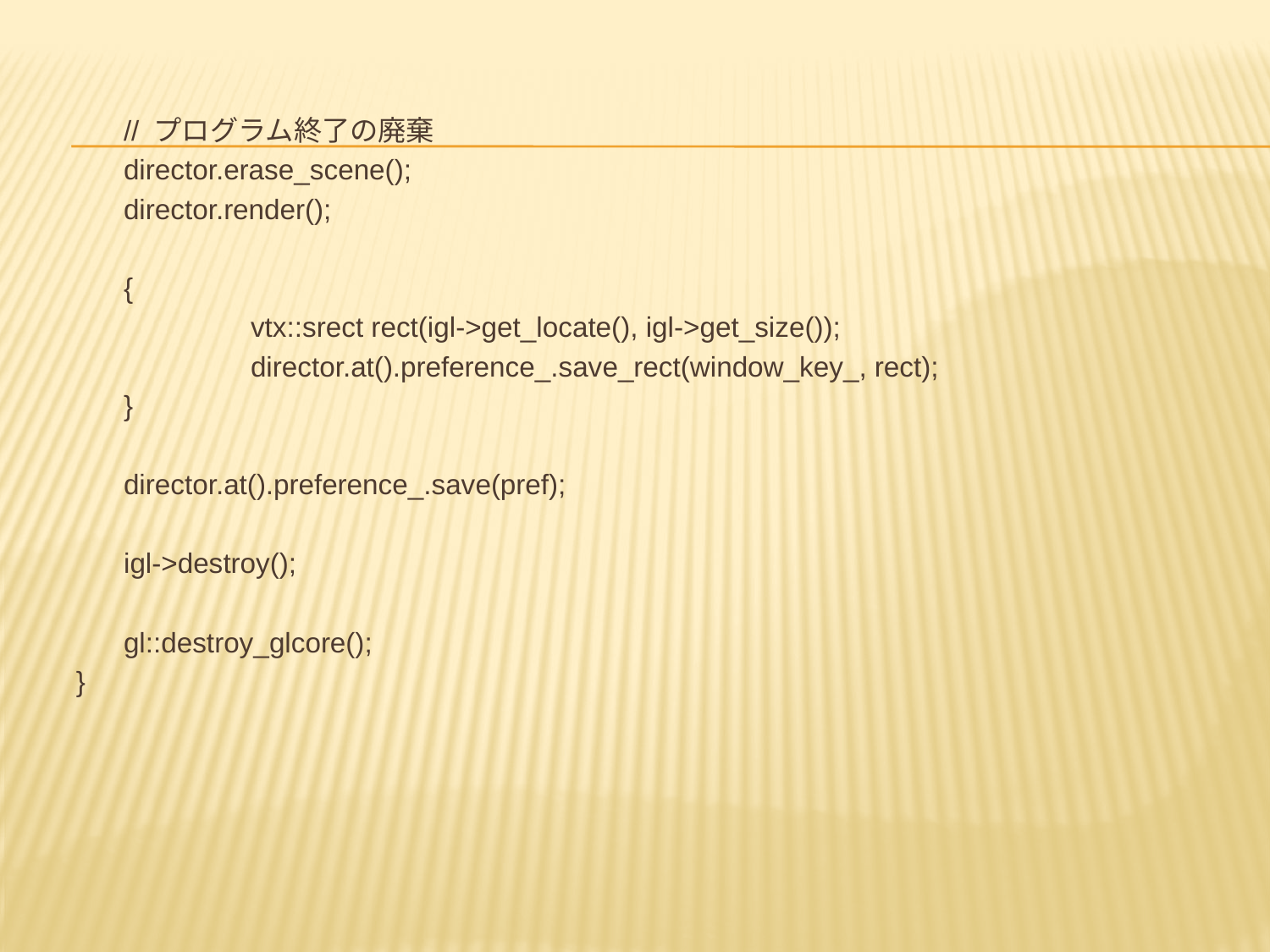

#
	// プログラム終了の廃棄
	director.erase_scene();
	director.render();

	{
		vtx::srect rect(igl->get_locate(), igl->get_size());
		director.at().preference_.save_rect(window_key_, rect);
	}

	director.at().preference_.save(pref);

	igl->destroy();

	gl::destroy_glcore();
}